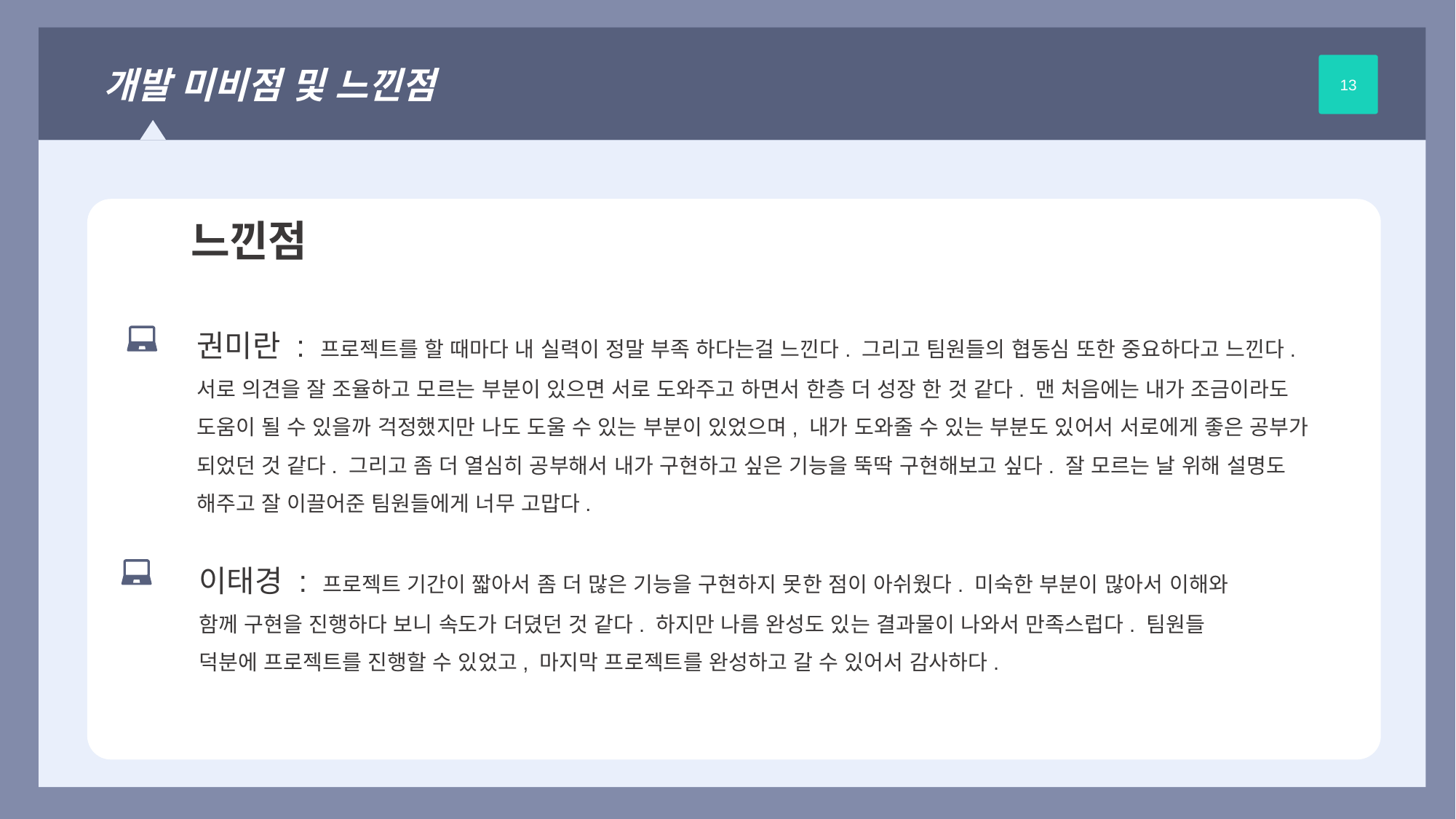

개발 미비점 및 느낀점
13

느낀점
권미란 : 프로젝트를 할 때마다 내 실력이 정말 부족 하다는걸 느낀다. 그리고 팀원들의 협동심 또한 중요하다고 느낀다. 서로 의견을 잘 조율하고 모르는 부분이 있으면 서로 도와주고 하면서 한층 더 성장 한 것 같다. 맨 처음에는 내가 조금이라도 도움이 될 수 있을까 걱정했지만 나도 도울 수 있는 부분이 있었으며, 내가 도와줄 수 있는 부분도 있어서 서로에게 좋은 공부가 되었던 것 같다. 그리고 좀 더 열심히 공부해서 내가 구현하고 싶은 기능을 뚝딱 구현해보고 싶다. 잘 모르는 날 위해 설명도 해주고 잘 이끌어준 팀원들에게 너무 고맙다.

이태경 : 프로젝트 기간이 짧아서 좀 더 많은 기능을 구현하지 못한 점이 아쉬웠다. 미숙한 부분이 많아서 이해와 함께 구현을 진행하다 보니 속도가 더뎠던 것 같다. 하지만 나름 완성도 있는 결과물이 나와서 만족스럽다. 팀원들 덕분에 프로젝트를 진행할 수 있었고, 마지막 프로젝트를 완성하고 갈 수 있어서 감사하다.